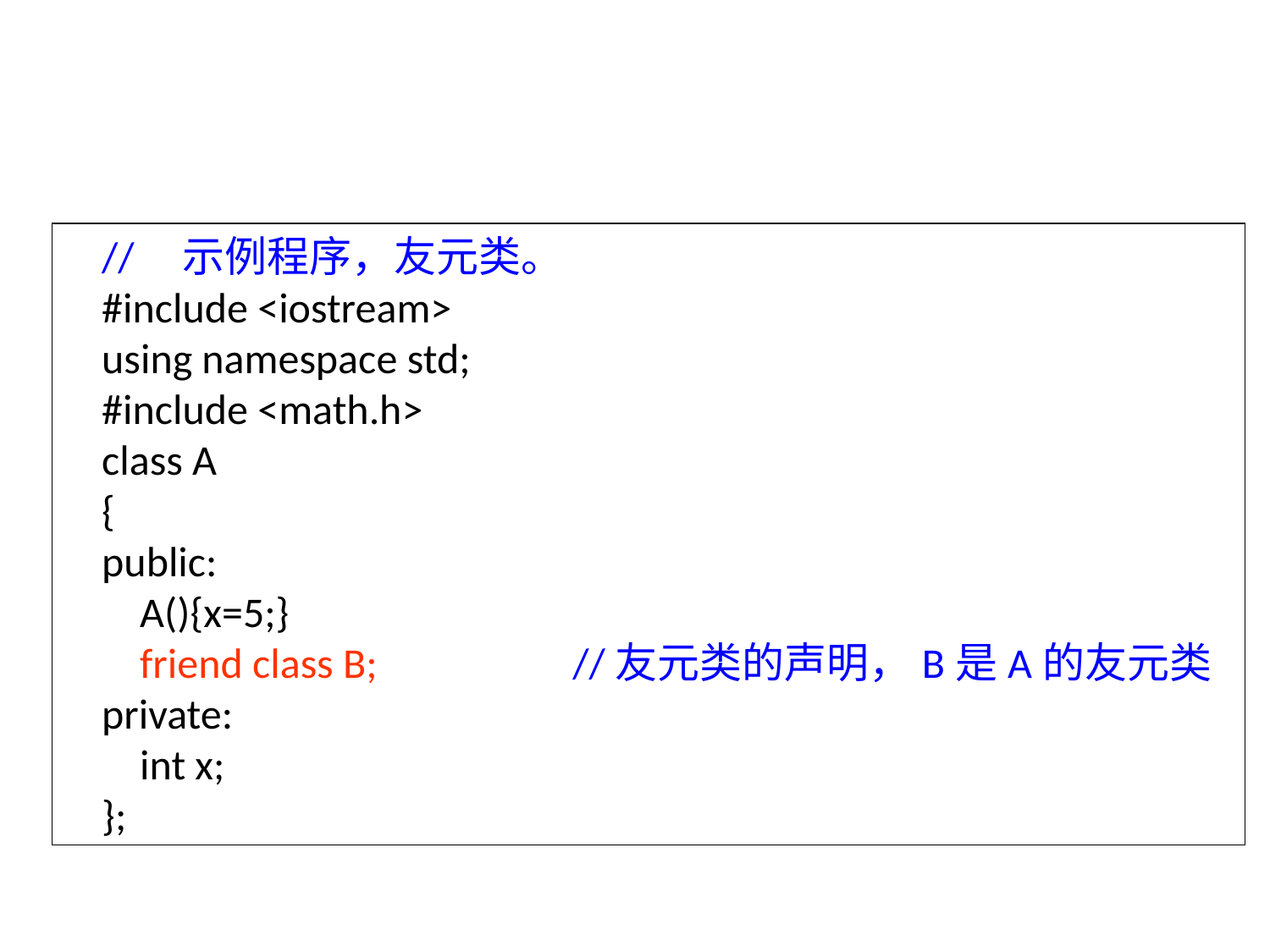

//    示例程序，友元类。
#include <iostream>
using namespace std;
#include <math.h>
class A
{
public:
    A(){x=5;}
    friend class B; 		//友元类的声明，B是A的友元类
private:
    int x;
};